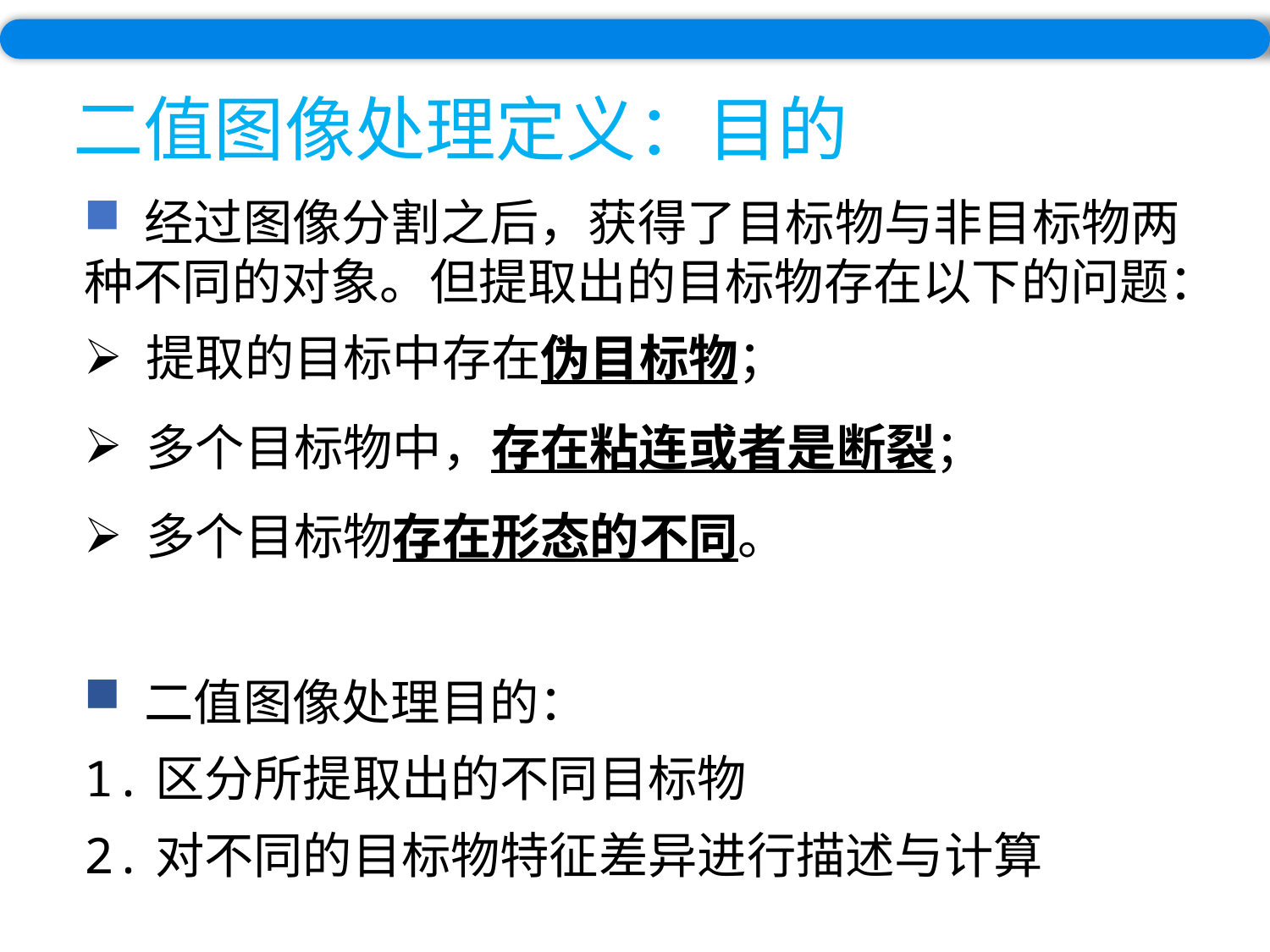

# 二值图像处理定义：目的
 经过图像分割之后，获得了目标物与非目标物两种不同的对象。但提取出的目标物存在以下的问题：
 提取的目标中存在伪目标物；
 多个目标物中，存在粘连或者是断裂；
 多个目标物存在形态的不同。

 二值图像处理目的：
1.区分所提取出的不同目标物
2.对不同的目标物特征差异进行描述与计算